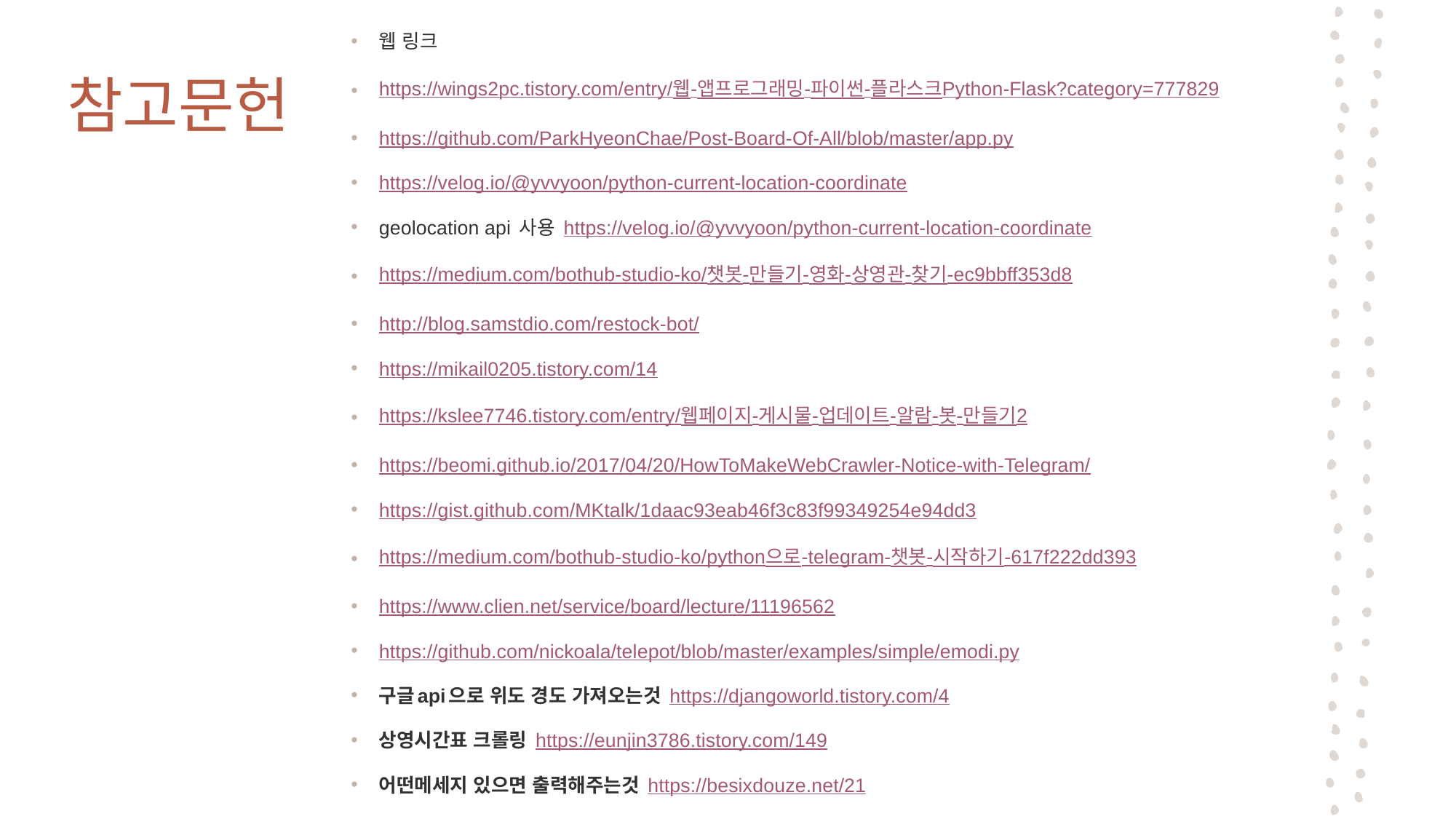

웹 링크
https://wings2pc.tistory.com/entry/웹-앱프로그래밍-파이썬-플라스크Python-Flask?category=777829
https://github.com/ParkHyeonChae/Post-Board-Of-All/blob/master/app.py
https://velog.io/@yvvyoon/python-current-location-coordinate
geolocation api 사용 https://velog.io/@yvvyoon/python-current-location-coordinate
https://medium.com/bothub-studio-ko/챗봇-만들기-영화-상영관-찾기-ec9bbff353d8
http://blog.samstdio.com/restock-bot/
https://mikail0205.tistory.com/14
https://kslee7746.tistory.com/entry/웹페이지-게시물-업데이트-알람-봇-만들기2
https://beomi.github.io/2017/04/20/HowToMakeWebCrawler-Notice-with-Telegram/
https://gist.github.com/MKtalk/1daac93eab46f3c83f99349254e94dd3
https://medium.com/bothub-studio-ko/python으로-telegram-챗봇-시작하기-617f222dd393
https://www.clien.net/service/board/lecture/11196562
https://github.com/nickoala/telepot/blob/master/examples/simple/emodi.py
구글api으로 위도 경도 가져오는것 https://djangoworld.tistory.com/4
상영시간표 크롤링 https://eunjin3786.tistory.com/149
어떤메세지 있으면 출력해주는것 https://besixdouze.net/21
참고문헌